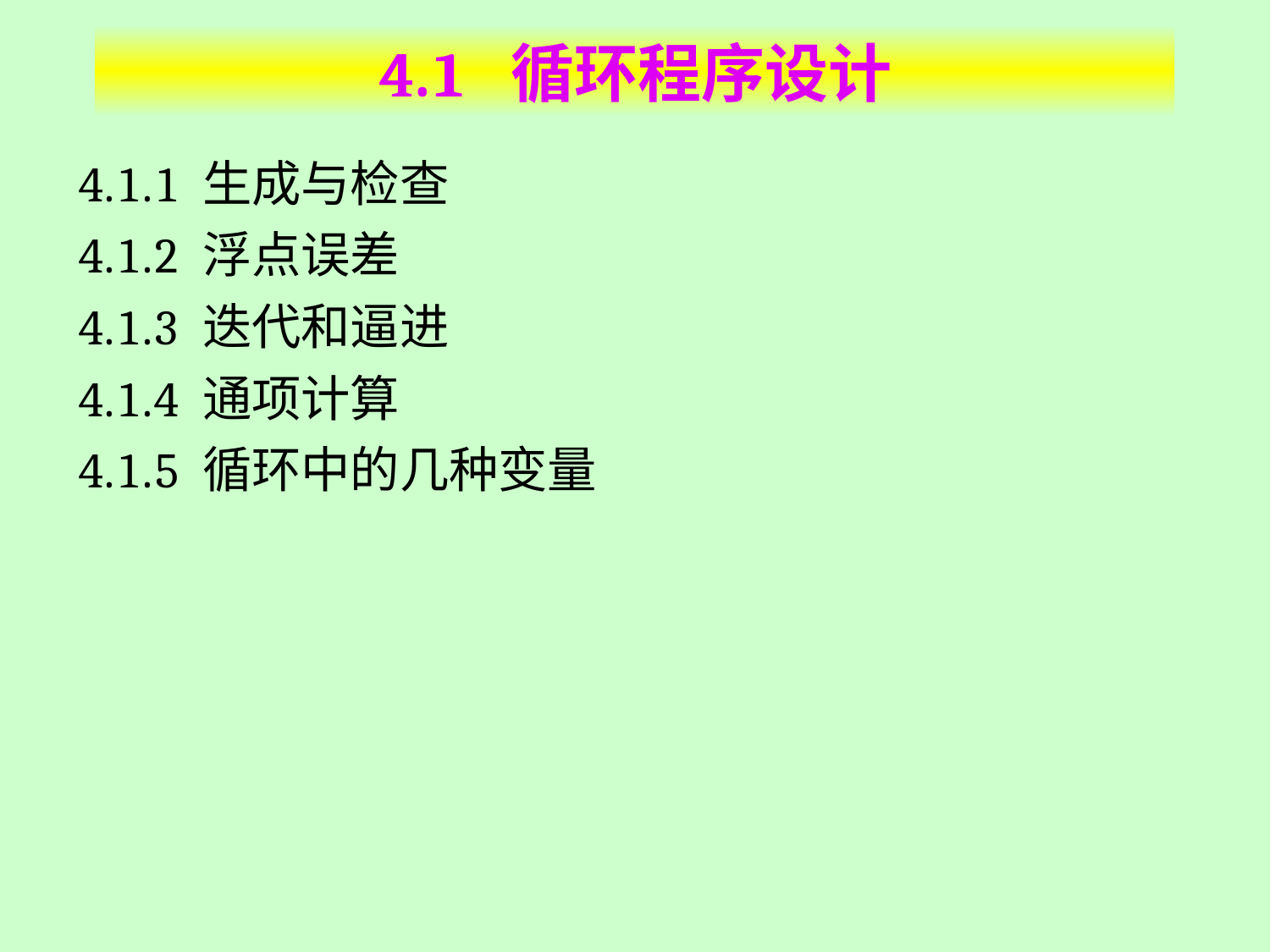

# 4.1  循环程序设计
4.1.1 生成与检查
4.1.2 浮点误差
4.1.3 迭代和逼进
4.1.4 通项计算
4.1.5 循环中的几种变量

11